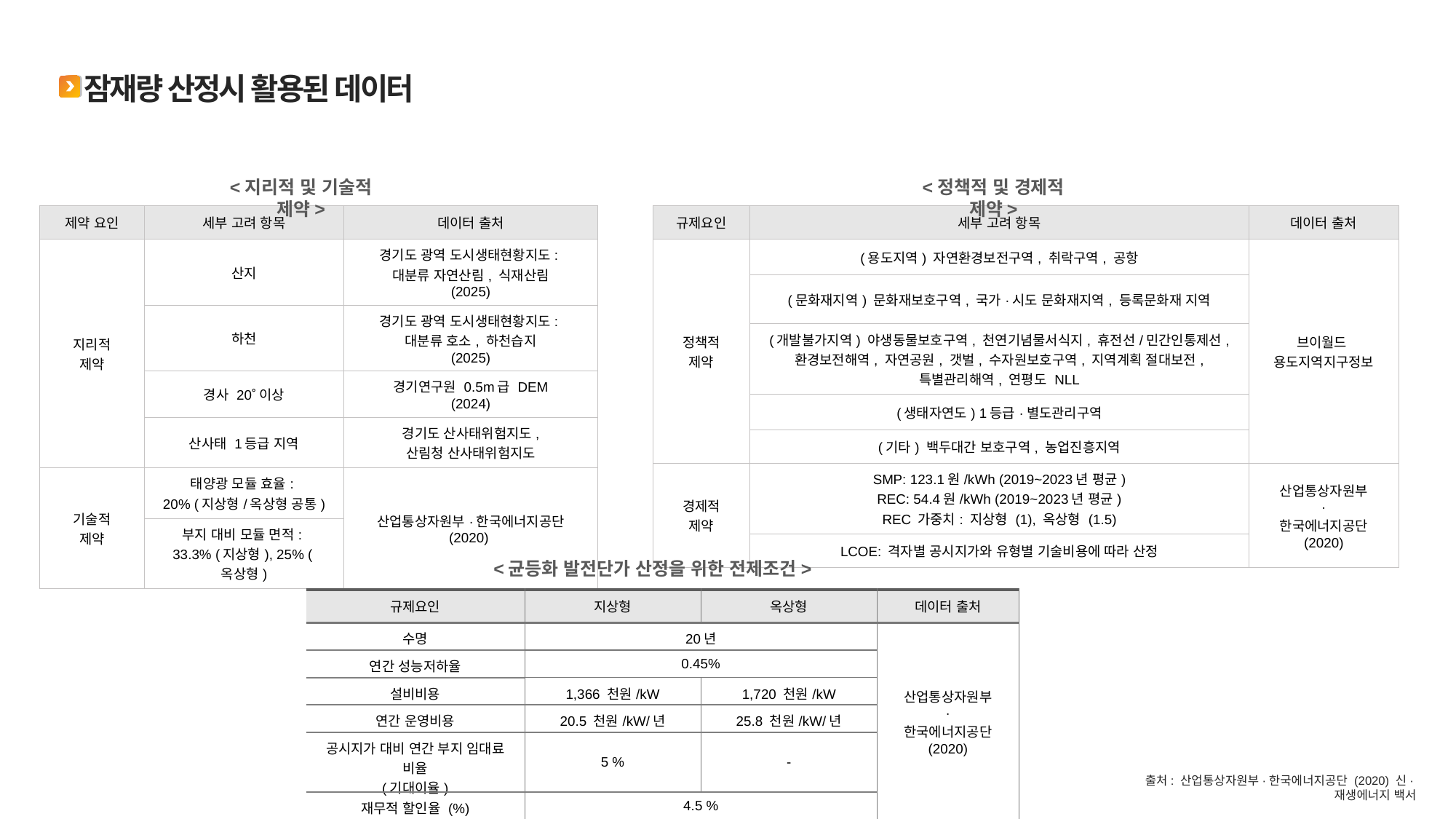

잠재량 산정시 활용된 데이터

<지리적 및 기술적 제약>
<정책적 및 경제적 제약>
| 제약 요인 | 세부 고려 항목 | 데이터 출처 |
| --- | --- | --- |
| 지리적 제약 | 산지 | 경기도 광역 도시생태현황지도: 대분류 자연산림, 식재산림 (2025) |
|  | 하천 | 경기도 광역 도시생태현황지도: 대분류 호소, 하천습지 (2025) |
|  | 경사 20˚이상 | 경기연구원 0.5m급 DEM (2024) |
|  | 산사태 1등급 지역 | 경기도 산사태위험지도, 산림청 산사태위험지도 |
| 기술적 제약 | 태양광 모듈 효율: 20% (지상형/옥상형 공통) | 산업통상자원부·한국에너지공단 (2020) |
|  | 부지 대비 모듈 면적: 33.3% (지상형), 25% (옥상형) |  |
| 규제요인 | 세부 고려 항목 | 데이터 출처 |
| --- | --- | --- |
| 정책적 제약 | (용도지역) 자연환경보전구역, 취락구역, 공항 | 브이월드 용도지역지구정보 |
|  | (문화재지역) 문화재보호구역, 국가·시도 문화재지역, 등록문화재 지역 |  |
|  | (개발불가지역) 야생동물보호구역, 천연기념물서식지, 휴전선/민간인통제선, 환경보전해역, 자연공원, 갯벌, 수자원보호구역, 지역계획 절대보전, 특별관리해역, 연평도 NLL |  |
|  | (생태자연도) 1등급·별도관리구역 |  |
|  | (기타) 백두대간 보호구역, 농업진흥지역 |  |
| 경제적 제약 | SMP: 123.1원/kWh (2019~2023년 평균) REC: 54.4원/kWh (2019~2023년 평균) REC 가중치: 지상형 (1), 옥상형 (1.5) | 산업통상자원부 · 한국에너지공단 (2020) |
|  | LCOE: 격자별 공시지가와 유형별 기술비용에 따라 산정 |  |
<균등화 발전단가 산정을 위한 전제조건>
| 규제요인 | 지상형 | 옥상형 | 데이터 출처 |
| --- | --- | --- | --- |
| 수명 | 20년 |  | 산업통상자원부 · 한국에너지공단 (2020) |
| 연간 성능저하율 | 0.45% |  |  |
| 설비비용 | 1,366 천원/kW | 1,720 천원/kW |  |
| 연간 운영비용 | 20.5 천원/kW/년 | 25.8 천원/kW/년 |  |
| 공시지가 대비 연간 부지 임대료 비율 (기대이율) | 5 % | - |  |
| 재무적 할인율 (%) | 4.5 % |  |  |
출처: 산업통상자원부·한국에너지공단 (2020) 신·재생에너지 백서